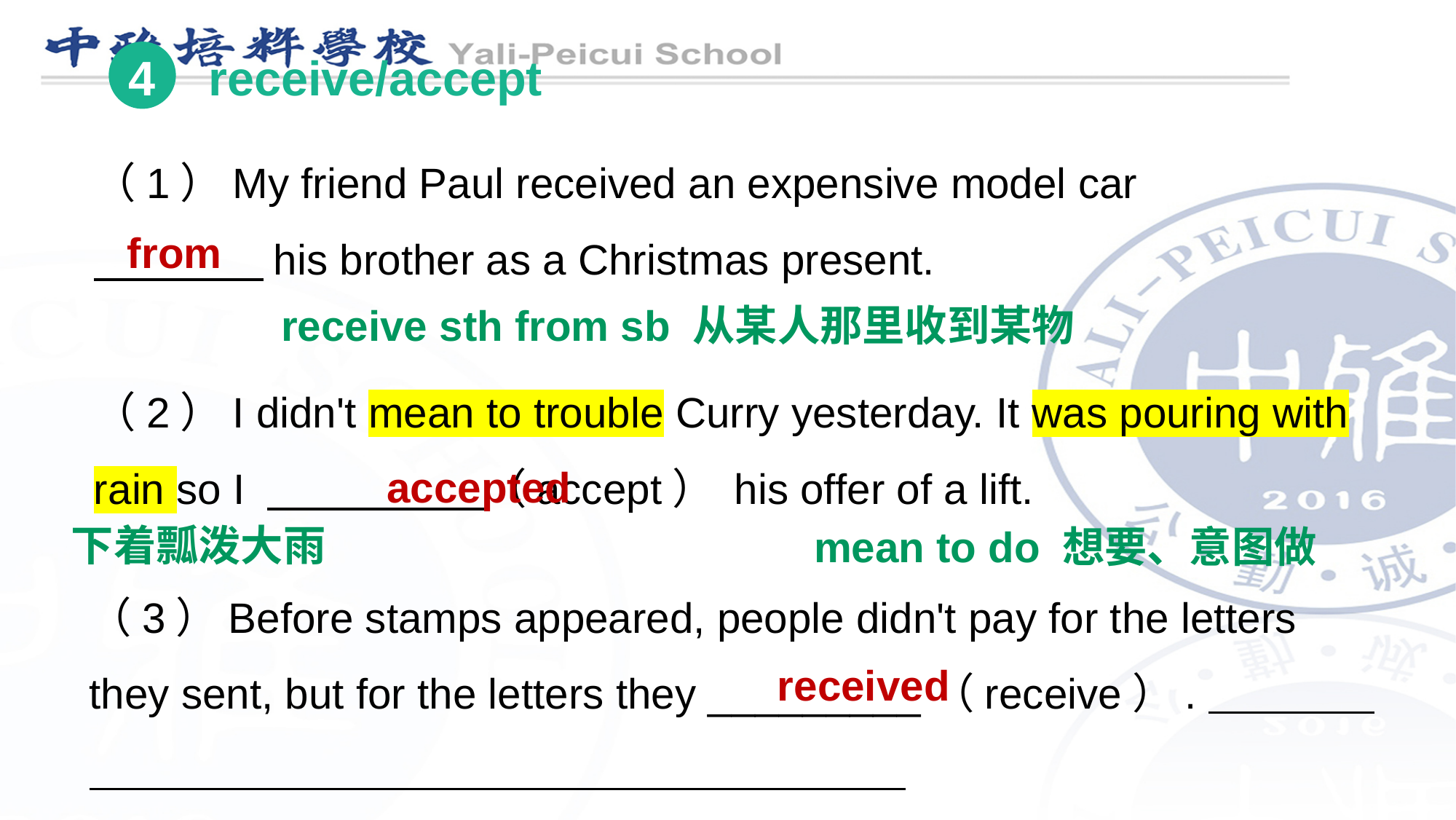

4
 receive/accept
（1）My friend Paul received an expensive model car
　　　　his brother as a Christmas present.

（2）I didn't mean to trouble Curry yesterday. It was pouring with rain so I 　　     　　（accept） his offer of a lift.

from
receive sth from sb 从某人那里收到某物
accepted
下着瓢泼大雨
mean to do 想要、意图做
（3）Before stamps appeared, people didn't pay for the letters they sent, but for the letters they _________（receive）.
received